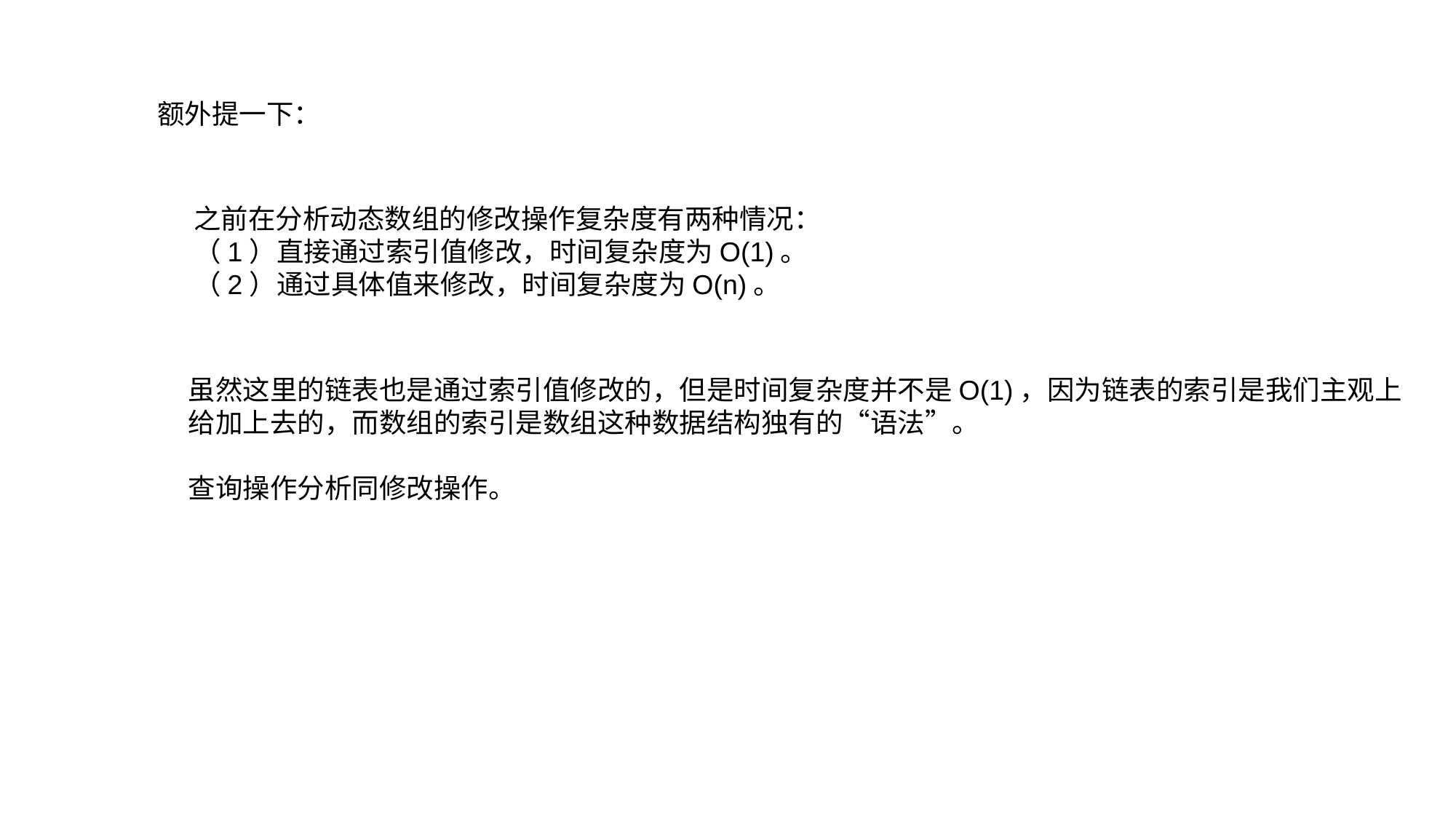

额外提一下：
之前在分析动态数组的修改操作复杂度有两种情况：
（1）直接通过索引值修改，时间复杂度为O(1)。
（2）通过具体值来修改，时间复杂度为O(n)。
虽然这里的链表也是通过索引值修改的，但是时间复杂度并不是O(1)，因为链表的索引是我们主观上
给加上去的，而数组的索引是数组这种数据结构独有的“语法”。

查询操作分析同修改操作。